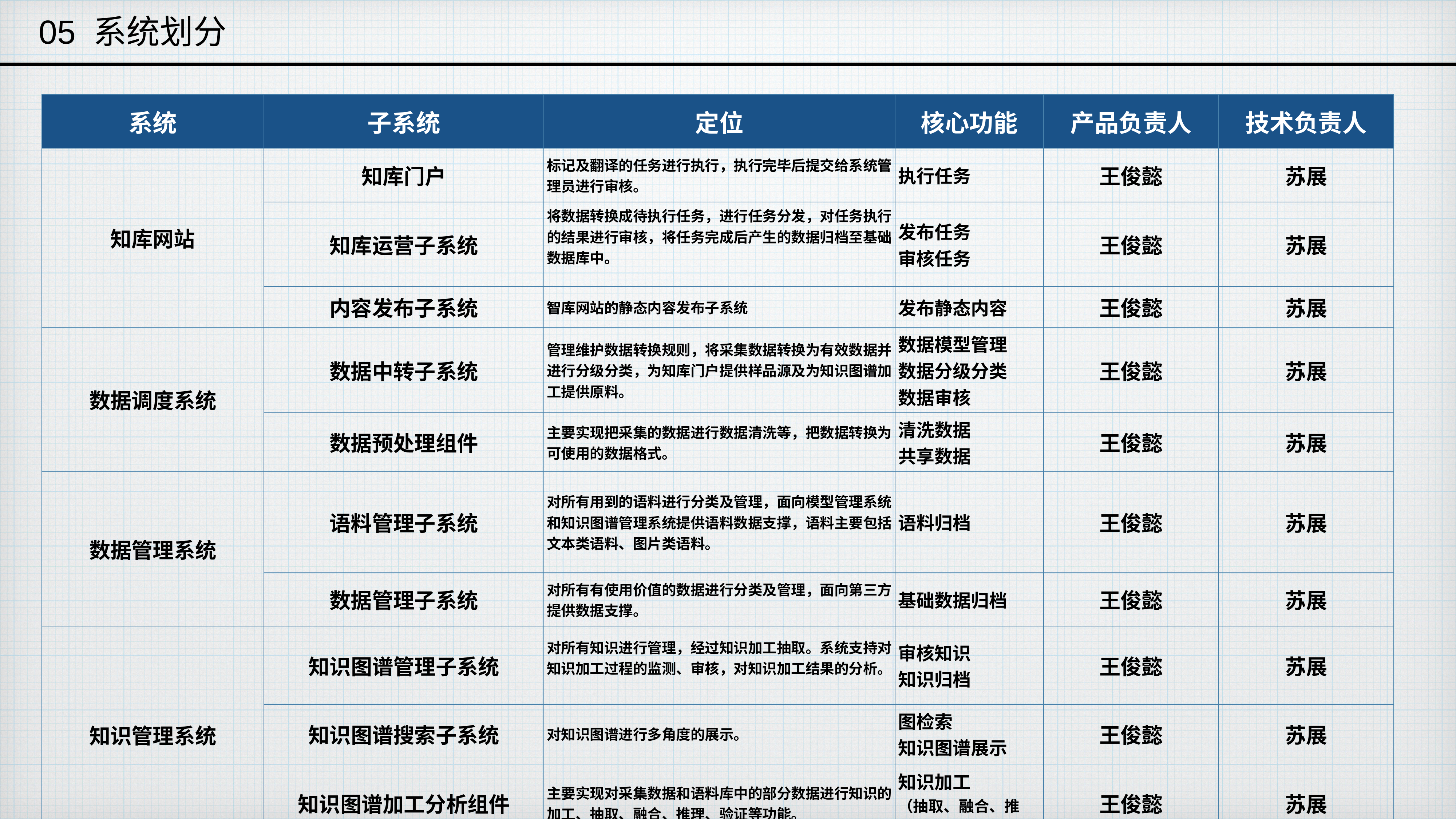

05 系统划分

| 系统 | 子系统 | 定位 | 核心功能 | 产品负责人 | 技术负责人 |
| --- | --- | --- | --- | --- | --- |
| 知库网站 | 知库门户 | 标记及翻译的任务进行执行，执行完毕后提交给系统管理员进行审核。 | 执行任务 | 王俊懿 | 苏展 |
|  | 知库运营子系统 | 将数据转换成待执行任务，进行任务分发，对任务执行的结果进行审核，将任务完成后产生的数据归档至基础数据库中。 | 发布任务 审核任务 | 王俊懿 | 苏展 |
|  | 内容发布子系统 | 智库网站的静态内容发布子系统 | 发布静态内容 | 王俊懿 | 苏展 |
| 数据调度系统 | 数据中转子系统 | 管理维护数据转换规则，将采集数据转换为有效数据并进行分级分类，为知库门户提供样品源及为知识图谱加工提供原料。 | 数据模型管理 数据分级分类 数据审核 | 王俊懿 | 苏展 |
|  | 数据预处理组件 | 主要实现把采集的数据进行数据清洗等，把数据转换为可使用的数据格式。 | 清洗数据 共享数据 | 王俊懿 | 苏展 |
| 数据管理系统 | 语料管理子系统 | 对所有用到的语料进行分类及管理，面向模型管理系统和知识图谱管理系统提供语料数据支撑，语料主要包括文本类语料、图片类语料。 | 语料归档 | 王俊懿 | 苏展 |
|  | 数据管理子系统 | 对所有有使用价值的数据进行分类及管理，面向第三方提供数据支撑。 | 基础数据归档 | 王俊懿 | 苏展 |
| 知识管理系统 | 知识图谱管理子系统 | 对所有知识进行管理，经过知识加工抽取。系统支持对知识加工过程的监测、审核，对知识加工结果的分析。 | 审核知识 知识归档 | 王俊懿 | 苏展 |
|  | 知识图谱搜索子系统 | 对知识图谱进行多角度的展示。 | 图检索 知识图谱展示 | 王俊懿 | 苏展 |
|  | 知识图谱加工分析组件 | 主要实现对采集数据和语料库中的部分数据进行知识的加工、抽取、融合、推理、验证等功能。 | 知识加工 （抽取、融合、推理、验证） | 王俊懿 | 苏展 |